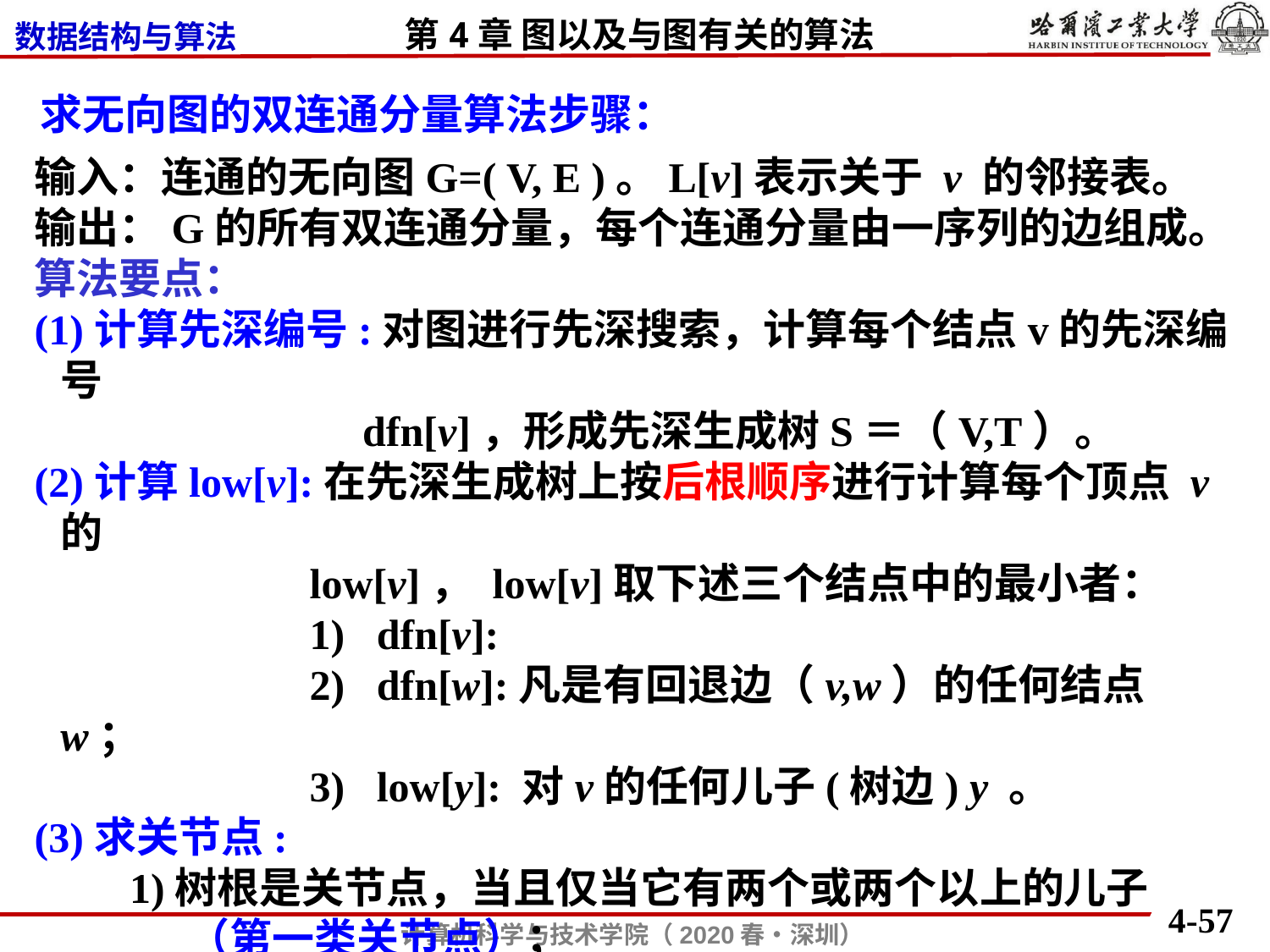

求无向图的双连通分量算法步骤：
输入：连通的无向图G=( V, E )。L[v]表示关于 v 的邻接表。
输出：G的所有双连通分量，每个连通分量由一序列的边组成。
算法要点：
(1)计算先深编号:对图进行先深搜索，计算每个结点v的先深编号
                               dfn[v]，形成先深生成树S＝（V,T）。
(2)计算low[v]:在先深生成树上按后根顺序进行计算每个顶点 v 的
                          low[v]， low[v]取下述三个结点中的最小者：
                          1)   dfn[v]:
                          2)   dfn[w]:凡是有回退边（v,w）的任何结点 w；
                          3)   low[y]: 对v的任何儿子(树边) y 。
(3)求关节点:
         1)树根是关节点，当且仅当它有两个或两个以上的儿子
               （第一类关节点）；
         2)非树根结点 v 是关节点当且仅当 v 有某个儿子 y ，使
              low[y]≥dfn[v]（第二类关节点）。